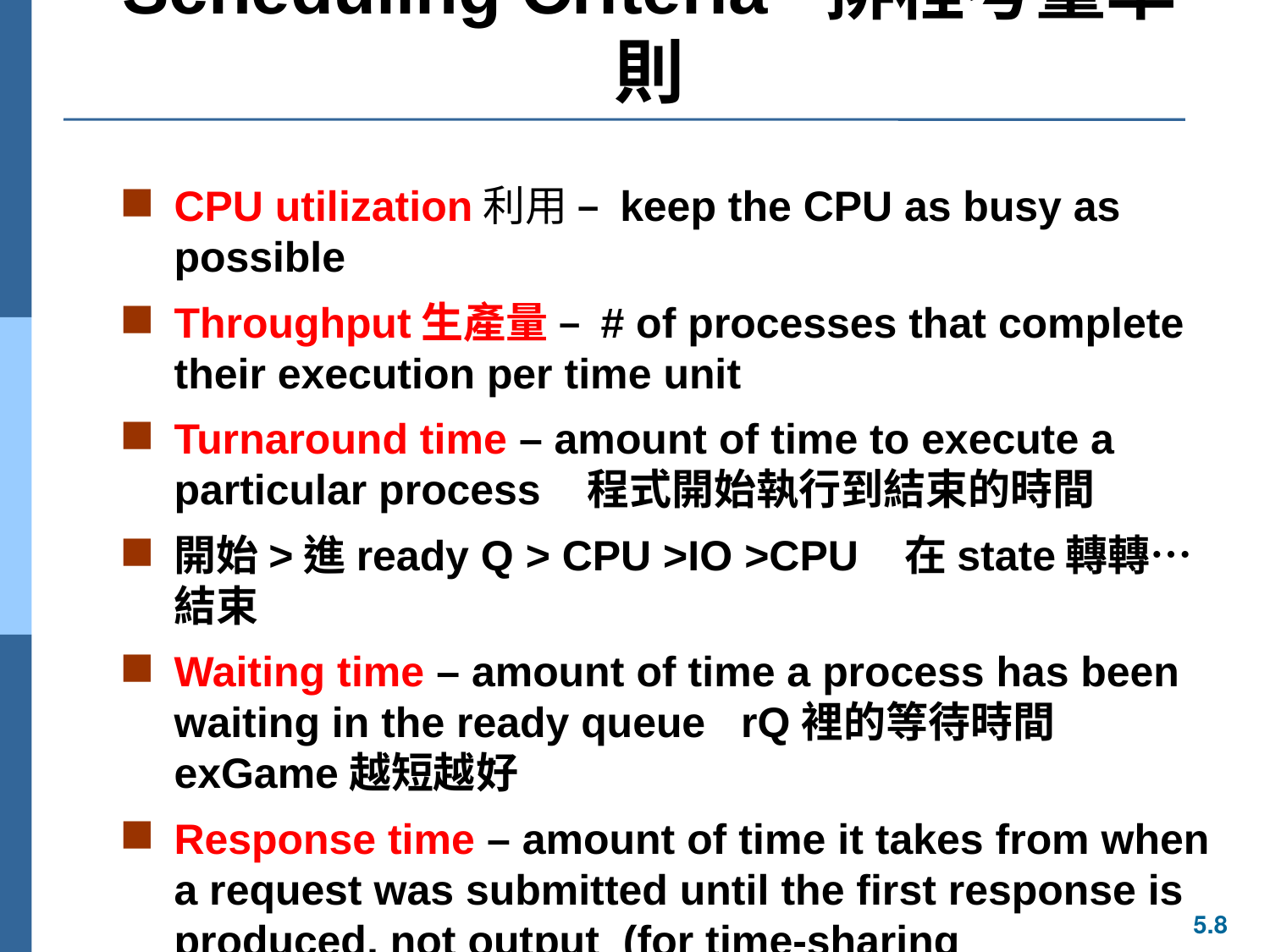

# Scheduling Criteria  排程考量準則
CPU utilization利用 – keep the CPU as busy as possible
Throughput生產量 – # of processes that complete their execution per time unit
Turnaround time – amount of time to execute a particular process   程式開始執行到結束的時間
開始>進ready Q > CPU >IO >CPU   在state轉轉…結束
Waiting time – amount of time a process has been waiting in the ready queue   rQ裡的等待時間 exGame越短越好
Response time – amount of time it takes from when a request was submitted until the first response is produced, not output  (for time-sharing environment)